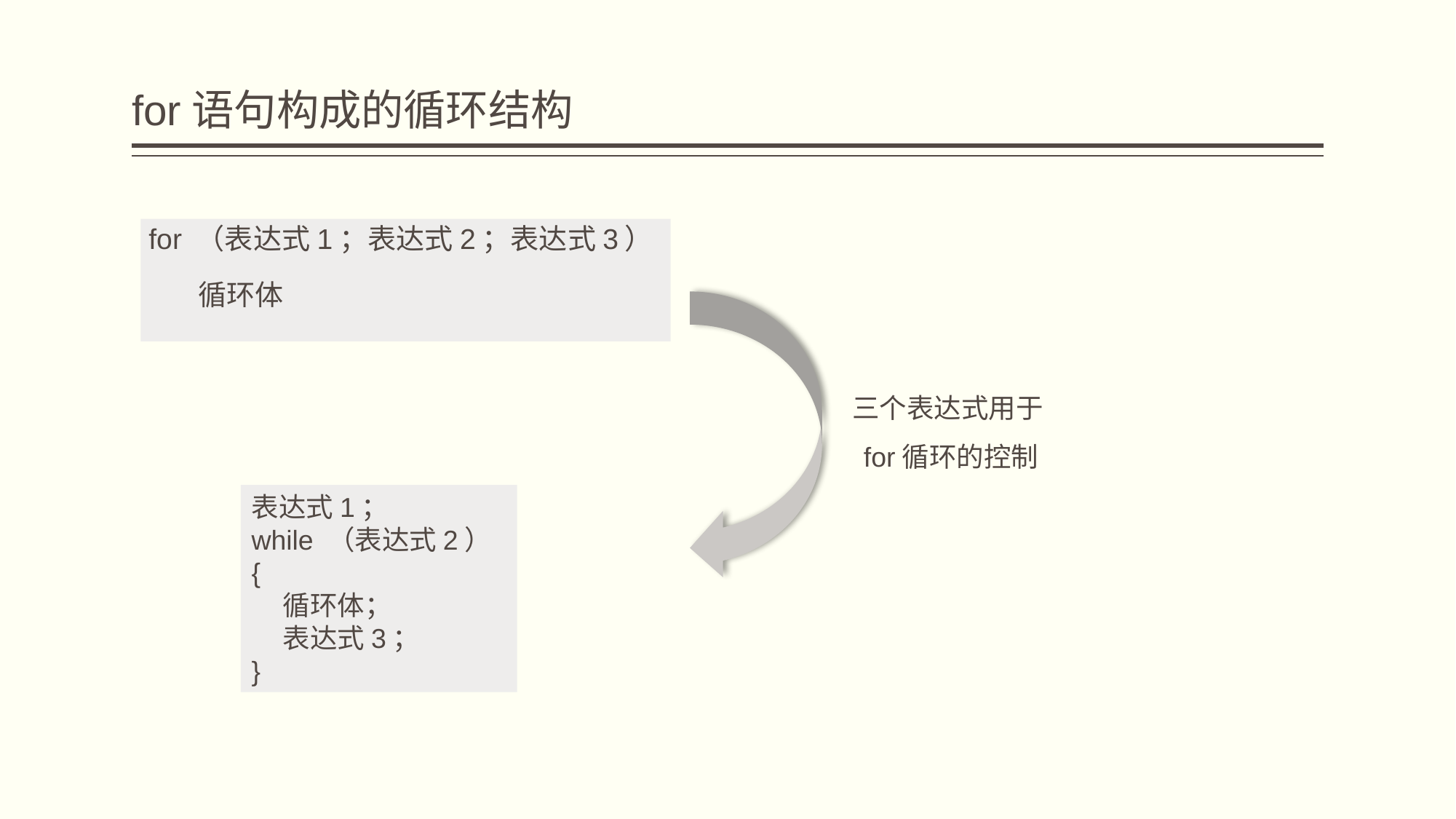

# for语句构成的循环结构
 for （表达式1；表达式2；表达式3）
        循环体

三个表达式用于for循环的控制

表达式1；
while （表达式2）
{
    循环体；
    表达式3；
}